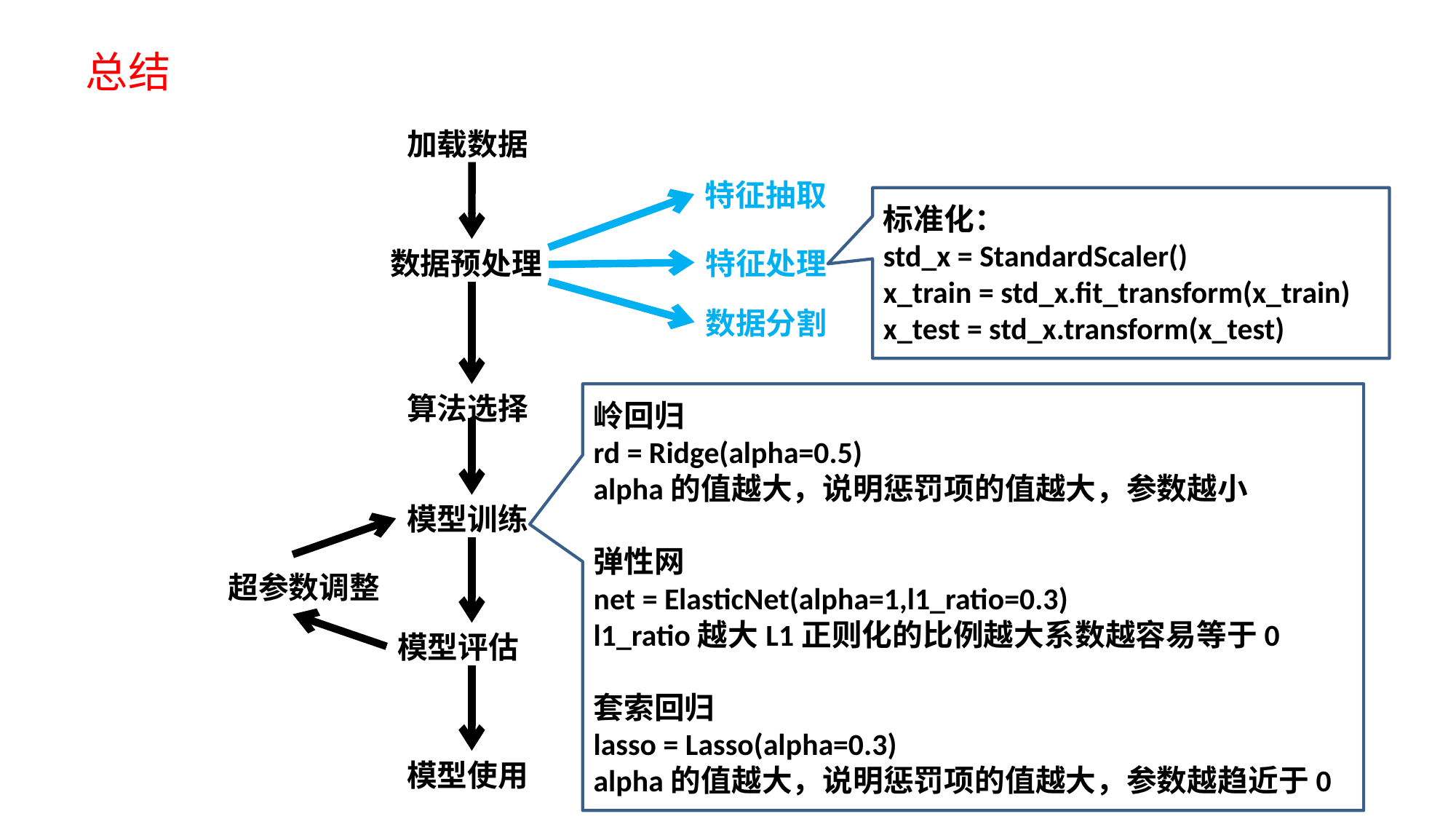

总结
加载数据
特征抽取
标准化：
std_x = StandardScaler()
x_train = std_x.fit_transform(x_train)
x_test = std_x.transform(x_test)
数据预处理
特征处理
数据分割
算法选择
岭回归
rd = Ridge(alpha=0.5)
alpha的值越大，说明惩罚项的值越大，参数越小

弹性网
net = ElasticNet(alpha=1,l1_ratio=0.3)
l1_ratio越大L1正则化的比例越大系数越容易等于0

套索回归
lasso = Lasso(alpha=0.3)
alpha的值越大，说明惩罚项的值越大，参数越趋近于0
模型训练
超参数调整
模型评估
模型使用